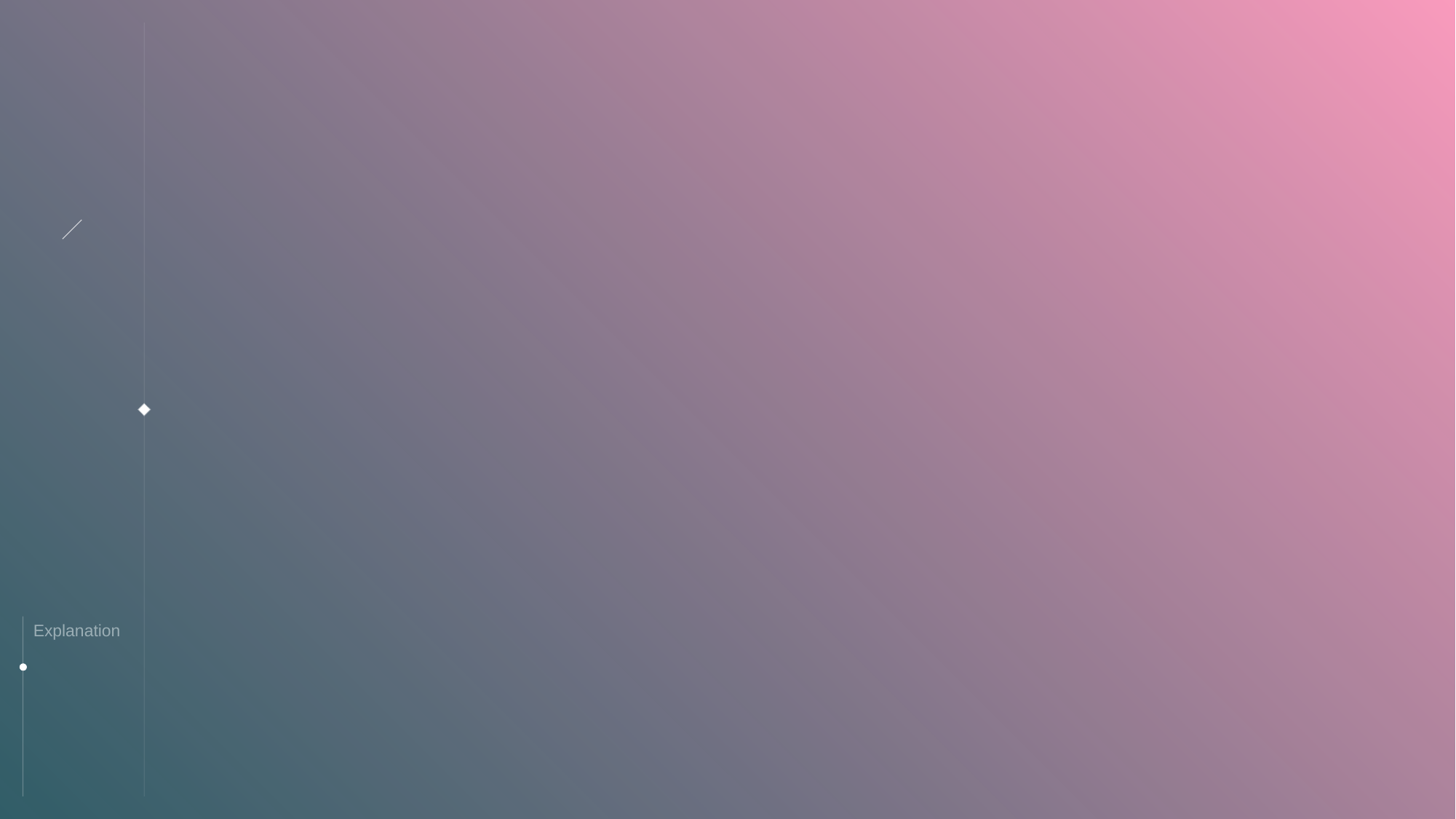

# 1. 개요

Explanation
Concept
Function
Practicality
Problem

9